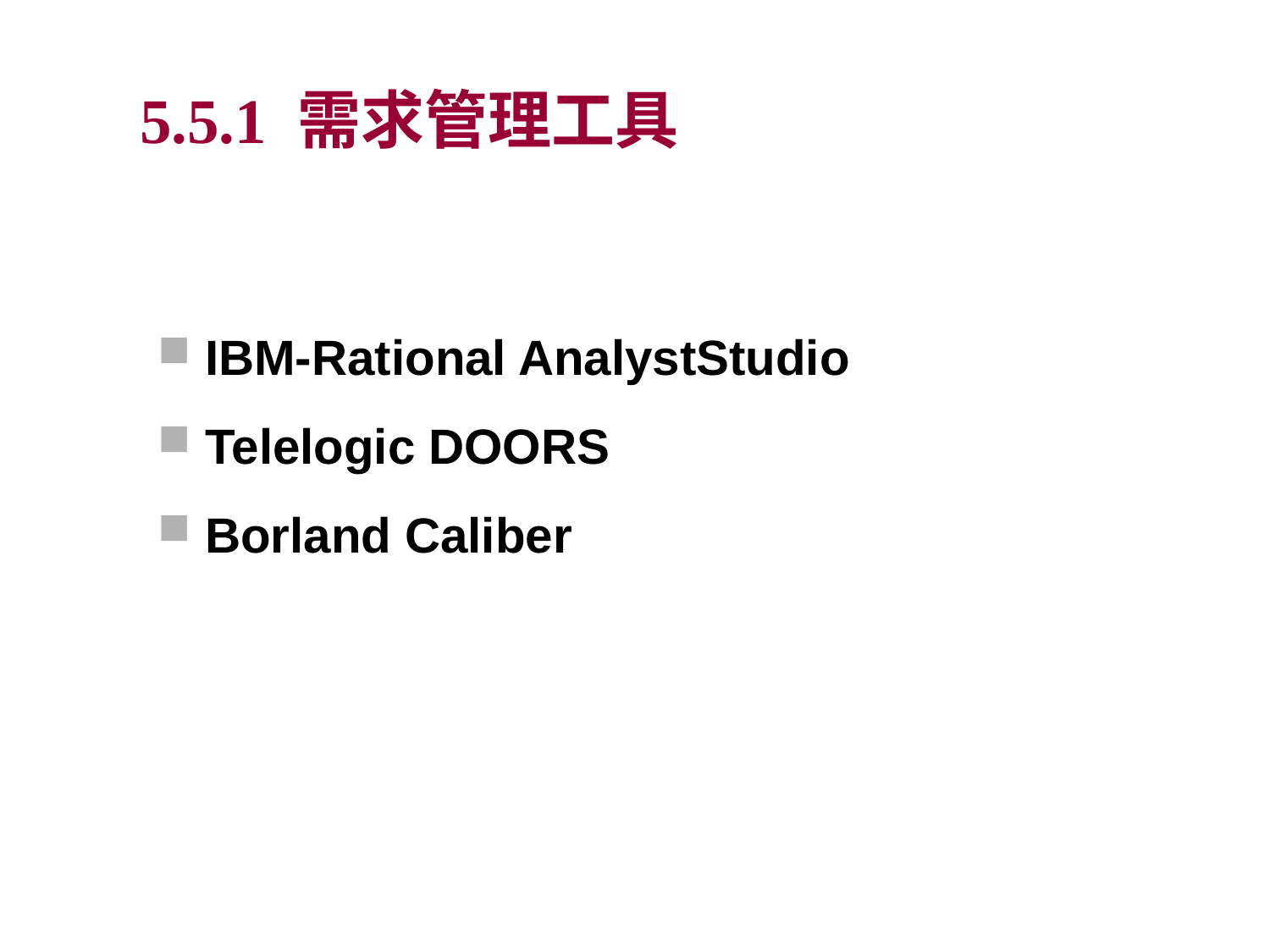

5.5.1 需求管理工具

IBM-Rational AnalystStudio
Telelogic DOORS
Borland Caliber